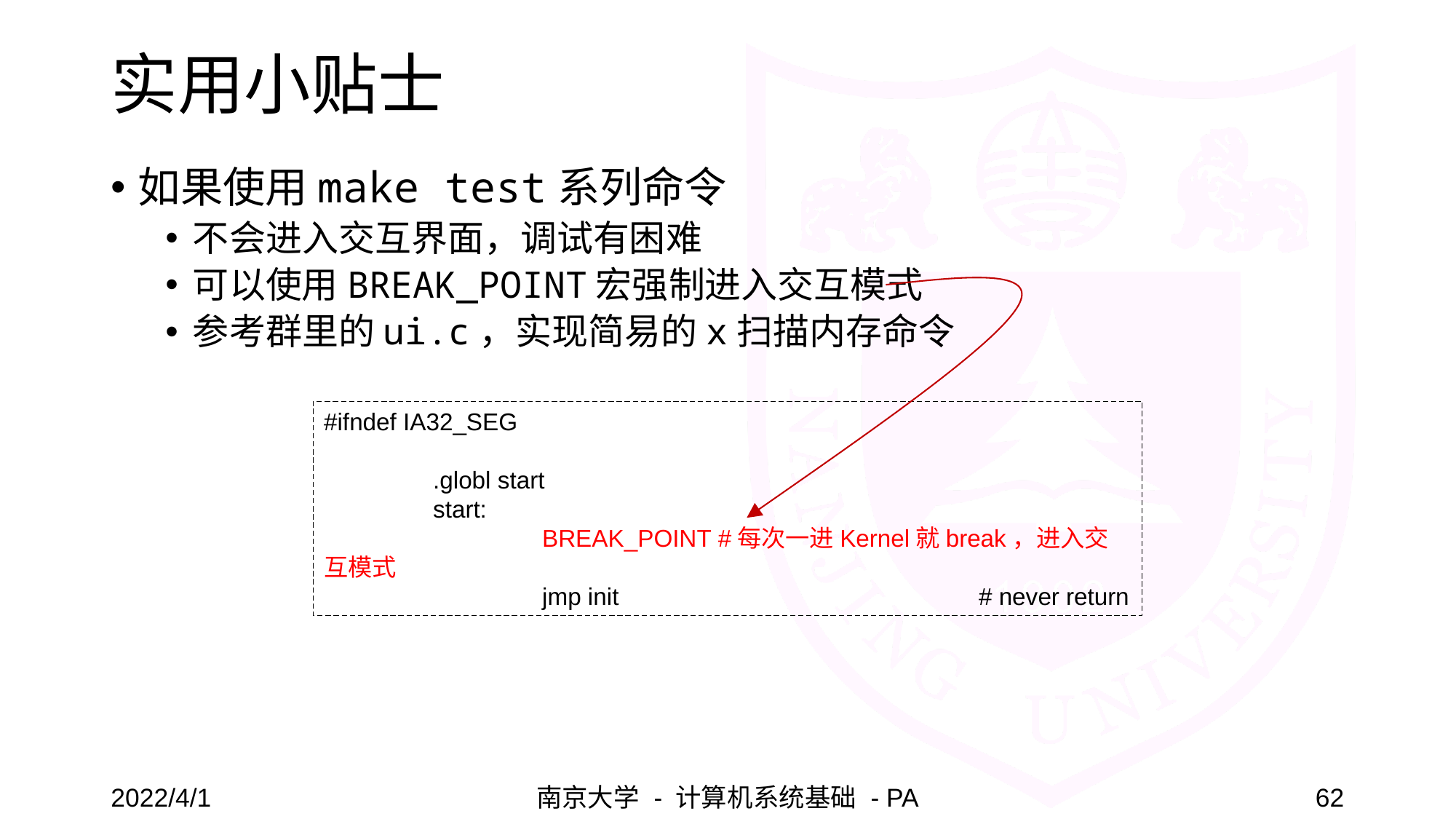

# 实用小贴士
如果使用make test系列命令
不会进入交互界面，调试有困难
可以使用BREAK_POINT宏强制进入交互模式
参考群里的ui.c，实现简易的x扫描内存命令

#ifndef IA32_SEG

	.globl start
	start:
		BREAK_POINT #每次一进Kernel就break，进入交互模式
		jmp init				# never return
2022/4/1
南京大学 - 计算机系统基础 - PA
62